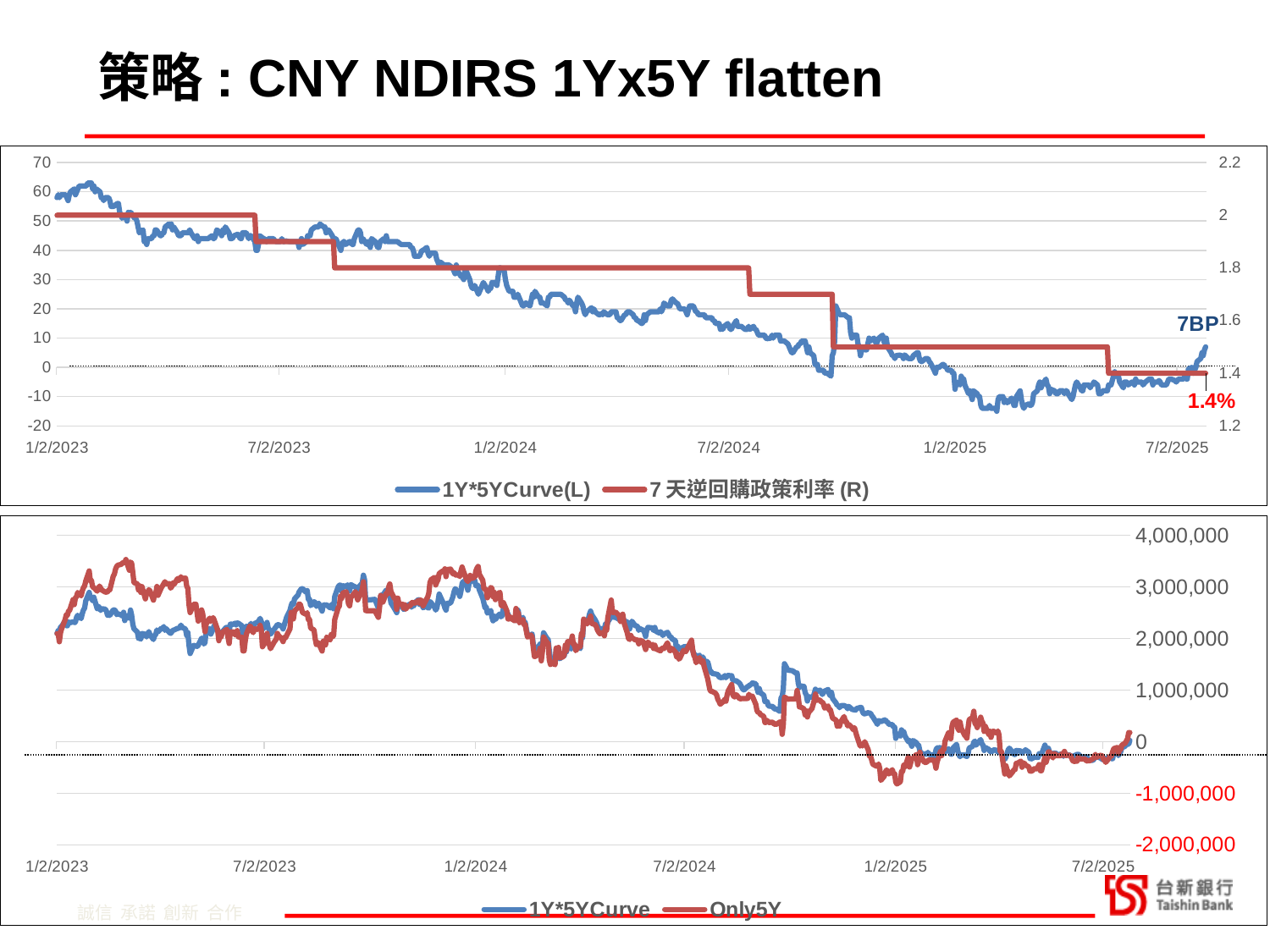

策略: CNY NDIRS 1Yx5Y flatten

### Chart

| Category | 1Y*5YCurve(L) | 7天逆回購政策利率(R) |
|---|---|---|
| 44928 | 57.999999999999964 | 2.0 |
| 44929 | 58.999999999999986 | 2.0 |
| 44930 | 58.00000000000001 | 2.0 |
| 44931 | 59.00000000000003 | 2.0 |
| 44932 | 58.999999999999986 | 2.0 |
| 44935 | 58.999999999999986 | 2.0 |
| 44936 | 57.999999999999964 | 2.0 |
| 44937 | 56.999999999999986 | 2.0 |
| 44938 | 58.999999999999986 | 2.0 |
| 44939 | 60.00000000000001 | 2.0 |
| 44942 | 61.00000000000003 | 2.0 |
| 44943 | 59.00000000000003 | 2.0 |
| 44944 | 60.00000000000001 | 2.0 |
| 44945 | 60.999999999999986 | 2.0 |
| 44946 | 62.000000000000014 | 2.0 |
| 44949 | 62.000000000000014 | 2.0 |
| 44950 | 62.000000000000014 | 2.0 |
| 44951 | 62.000000000000014 | 2.0 |
| 44952 | 62.000000000000014 | 2.0 |
| 44953 | 62.999999999999986 | 2.0 |
| 44956 | 63.000000000000036 | 2.0 |
| 44957 | 61.00000000000003 | 2.0 |
| 44958 | 62.000000000000014 | 2.0 |
| 44959 | 60.00000000000001 | 2.0 |
| 44960 | 60.999999999999986 | 2.0 |
| 44963 | 60.00000000000001 | 2.0 |
| 44964 | 58.00000000000001 | 2.0 |
| 44965 | 58.00000000000001 | 2.0 |
| 44966 | 57.00000000000003 | 2.0 |
| 44967 | 58.00000000000001 | 2.0 |
| 44970 | 58.00000000000001 | 2.0 |
| 44971 | 57.00000000000003 | 2.0 |
| 44972 | 55.00000000000003 | 2.0 |
| 44973 | 54.999999999999986 | 2.0 |
| 44974 | 54.999999999999986 | 2.0 |
| 44977 | 56.00000000000001 | 2.0 |
| 44978 | 56.00000000000001 | 2.0 |
| 44979 | 52.99999999999998 | 2.0 |
| 44980 | 52.0 | 2.0 |
| 44981 | 51.00000000000002 | 2.0 |
| 44984 | 52.0 | 2.0 |
| 44985 | 50.0 | 2.0 |
| 44986 | 53.00000000000003 | 2.0 |
| 44987 | 52.0 | 2.0 |
| 44988 | 52.99999999999998 | 2.0 |
| 44991 | 50.99999999999998 | 2.0 |
| 44992 | 50.99999999999998 | 2.0 |
| 44993 | 50.0 | 2.0 |
| 44994 | 48.0 | 2.0 |
| 44995 | 46.0 | 2.0 |
| 44998 | 46.99999999999997 | 2.0 |
| 44999 | 42.99999999999997 | 2.0 |
| 45000 | 42.99999999999997 | 2.0 |
| 45001 | 41.99999999999999 | 2.0 |
| 45002 | 43.99999999999999 | 2.0 |
| 45005 | 43.99999999999999 | 2.0 |
| 45006 | 45.000000000000014 | 2.0 |
| 45007 | 44.99999999999997 | 2.0 |
| 45008 | 46.99999999999997 | 2.0 |
| 45009 | 47.00000000000002 | 2.0 |
| 45012 | 45.000000000000014 | 2.0 |
| 45013 | 44.99999999999997 | 2.0 |
| 45014 | 46.0 | 2.0 |
| 45015 | 46.0 | 2.0 |
| 45016 | 48.0 | 2.0 |
| 45019 | 48.99999999999998 | 2.0 |
| 45020 | 48.0 | 2.0 |
| 45021 | 49.00000000000002 | 2.0 |
| 45022 | 46.99999999999997 | 2.0 |
| 45023 | 48.0 | 2.0 |
| 45026 | 46.0 | 2.0 |
| 45027 | 44.99999999999997 | 2.0 |
| 45028 | 44.99999999999997 | 2.0 |
| 45029 | 45.000000000000014 | 2.0 |
| 45030 | 46.0 | 2.0 |
| 45033 | 46.0 | 2.0 |
| 45034 | 46.0 | 2.0 |
| 45035 | 46.0 | 2.0 |
| 45036 | 47.00000000000002 | 2.0 |
| 45037 | 46.0 | 2.0 |
| 45040 | 43.99999999999999 | 2.0 |
| 45041 | 43.99999999999999 | 2.0 |
| 45042 | 44.99999999999997 | 2.0 |
| 45043 | 42.99999999999997 | 2.0 |
| 45044 | 43.99999999999999 | 2.0 |
| 45047 | 43.99999999999999 | 2.0 |
| 45048 | 43.99999999999999 | 2.0 |
| 45049 | 43.99999999999999 | 2.0 |
| 45050 | 43.99999999999999 | 2.0 |
| 45051 | 43.99999999999999 | 2.0 |
| 45054 | 45.000000000000014 | 2.0 |
| 45055 | 43.99999999999999 | 2.0 |
| 45056 | 43.99999999999999 | 2.0 |
| 45057 | 45.000000000000014 | 2.0 |
| 45058 | 46.99999999999997 | 2.0 |
| 45061 | 46.0 | 2.0 |
| 45062 | 44.99999999999997 | 2.0 |
| 45063 | 46.99999999999997 | 2.0 |
| 45064 | 46.0 | 2.0 |
| 45065 | 48.0 | 2.0 |
| 45068 | 46.0 | 2.0 |
| 45069 | 43.99999999999999 | 2.0 |
| 45070 | 43.99999999999999 | 2.0 |
| 45071 | 44.20000000000002 | 2.0 |
| 45072 | 45.000000000000014 | 2.0 |
| 45075 | 45.50000000000001 | 2.0 |
| 45076 | 44.99999999999997 | 2.0 |
| 45077 | 43.99999999999999 | 2.0 |
| 45078 | 44.00000000000004 | 2.0 |
| 45079 | 46.0 | 2.0 |
| 45082 | 46.0 | 2.0 |
| 45083 | 45.000000000000014 | 2.0 |
| 45084 | 43.99999999999999 | 2.0 |
| 45085 | 45.000000000000014 | 2.0 |
| 45086 | 45.000000000000014 | 2.0 |
| 45089 | 43.000000000000014 | 2.0 |
| 45090 | 40.000000000000036 | 1.9 |
| 45091 | 40.000000000000036 | 1.9 |
| 45092 | 42.000000000000036 | 1.9 |
| 45093 | 45.000000000000014 | 1.9 |
| 45096 | 43.99999999999999 | 1.9 |
| 45097 | 43.99999999999999 | 1.9 |
| 45098 | 42.99999999999997 | 1.9 |
| 45099 | 42.99999999999997 | 1.9 |
| 45100 | 43.99999999999999 | 1.9 |
| 45103 | 43.99999999999999 | 1.9 |
| 45104 | 43.99999999999999 | 1.9 |
| 45105 | 43.50000000000001 | 1.9 |
| 45106 | 43.000000000000014 | 1.9 |
| 45107 | 43.000000000000014 | 1.9 |
| 45110 | 43.000000000000014 | 1.9 |
| 45111 | 43.99999999999999 | 1.9 |
| 45112 | 43.000000000000014 | 1.9 |
| 45113 | 43.000000000000014 | 1.9 |
| 45114 | 43.23999999999999 | 1.9 |
| 45117 | 43.000000000000014 | 1.9 |
| 45118 | 43.000000000000014 | 1.9 |
| 45119 | 43.000000000000014 | 1.9 |
| 45120 | 43.000000000000014 | 1.9 |
| 45121 | 43.000000000000014 | 1.9 |
| 45124 | 43.000000000000014 | 1.9 |
| 45125 | 41.000000000000014 | 1.9 |
| 45126 | 43.000000000000014 | 1.9 |
| 45127 | 44.00000000000004 | 1.9 |
| 45128 | 41.99999999999999 | 1.9 |
| 45131 | 43.000000000000014 | 1.9 |
| 45132 | 44.99999999999997 | 1.9 |
| 45133 | 45.000000000000014 | 1.9 |
| 45134 | 45.000000000000014 | 1.9 |
| 45135 | 47.00000000000002 | 1.9 |
| 45138 | 48.0 | 1.9 |
| 45139 | 48.0 | 1.9 |
| 45140 | 48.0 | 1.9 |
| 45141 | 48.00000000000002 | 1.9 |
| 45142 | 49.0 | 1.9 |
| 45145 | 48.0 | 1.9 |
| 45146 | 48.0 | 1.9 |
| 45147 | 46.00000000000002 | 1.9 |
| 45148 | 47.0 | 1.9 |
| 45149 | 47.00000000000002 | 1.9 |
| 45152 | 44.99999999999999 | 1.9 |
| 45153 | 44.000000000000014 | 1.9 |
| 45154 | 43.000000000000014 | 1.8 |
| 45155 | 43.99999999999999 | 1.8 |
| 45156 | 42.99999999999999 | 1.8 |
| 45159 | 40.000000000000014 | 1.8 |
| 45160 | 42.000000000000014 | 1.8 |
| 45161 | 43.000000000000014 | 1.8 |
| 45162 | 42.99999999999999 | 1.8 |
| 45163 | 42.000000000000014 | 1.8 |
| 45166 | 42.99999999999999 | 1.8 |
| 45167 | 43.000000000000014 | 1.8 |
| 45168 | 41.99999999999999 | 1.8 |
| 45169 | 42.000000000000014 | 1.8 |
| 45170 | 44.000000000000014 | 1.8 |
| 45173 | 47.00000000000002 | 1.8 |
| 45174 | 47.00000000000002 | 1.8 |
| 45175 | 46.00000000000004 | 1.8 |
| 45176 | 43.000000000000014 | 1.8 |
| 45177 | 44.00000000000004 | 1.8 |
| 45180 | 41.99999999999999 | 1.8 |
| 45181 | 43.000000000000014 | 1.8 |
| 45182 | 42.000000000000036 | 1.8 |
| 45183 | 41.000000000000014 | 1.8 |
| 45184 | 43.99999999999999 | 1.8 |
| 45187 | 43.000000000000014 | 1.8 |
| 45188 | 41.99999999999999 | 1.8 |
| 45189 | 41.000000000000014 | 1.8 |
| 45190 | 41.000000000000014 | 1.8 |
| 45191 | 43.000000000000014 | 1.8 |
| 45194 | 44.00000000000004 | 1.8 |
| 45195 | 43.000000000000014 | 1.8 |
| 45196 | 45.000000000000014 | 1.8 |
| 45197 | 43.000000000000014 | 1.8 |
| 45198 | 43.000000000000014 | 1.8 |
| 45201 | 43.000000000000014 | 1.8 |
| 45202 | 43.000000000000014 | 1.8 |
| 45203 | 43.000000000000014 | 1.8 |
| 45204 | 43.000000000000014 | 1.8 |
| 45205 | 43.000000000000014 | 1.8 |
| 45208 | 41.99999999999999 | 1.8 |
| 45209 | 42.000000000000036 | 1.8 |
| 45210 | 41.99999999999999 | 1.8 |
| 45211 | 42.000000000000036 | 1.8 |
| 45212 | 42.000000000000036 | 1.8 |
| 45215 | 42.000000000000036 | 1.8 |
| 45216 | 41.000000000000014 | 1.8 |
| 45217 | 40.99999999999997 | 1.8 |
| 45218 | 39.99999999999999 | 1.8 |
| 45219 | 37.999999999999986 | 1.8 |
| 45222 | 37.999999999999986 | 1.8 |
| 45223 | 37.999999999999986 | 1.8 |
| 45224 | 39.000000000000014 | 1.8 |
| 45225 | 39.99999999999999 | 1.8 |
| 45226 | 39.99999999999999 | 1.8 |
| 45229 | 41.000000000000014 | 1.8 |
| 45230 | 39.000000000000014 | 1.8 |
| 45231 | 37.999999999999986 | 1.8 |
| 45232 | 39.000000000000014 | 1.8 |
| 45233 | 39.000000000000014 | 1.8 |
| 45236 | 39.000000000000014 | 1.8 |
| 45237 | 37.000000000000014 | 1.8 |
| 45238 | 36.00000000000003 | 1.8 |
| 45239 | 35.00000000000001 | 1.8 |
| 45240 | 36.00000000000003 | 1.8 |
| 45243 | 35.00000000000001 | 1.8 |
| 45244 | 35.00000000000001 | 1.8 |
| 45245 | 35.00000000000001 | 1.8 |
| 45246 | 35.00000000000001 | 1.8 |
| 45247 | 35.00000000000001 | 1.8 |
| 45250 | 33.999999999999986 | 1.8 |
| 45251 | 33.00000000000001 | 1.8 |
| 45252 | 31.999999999999986 | 1.8 |
| 45253 | 35.00000000000001 | 1.8 |
| 45254 | 33.00000000000001 | 1.8 |
| 45257 | 31.000000000000007 | 1.8 |
| 45258 | 31.000000000000007 | 1.8 |
| 45259 | 29.999999999999982 | 1.8 |
| 45260 | 33.00000000000001 | 1.8 |
| 45261 | 33.00000000000001 | 1.8 |
| 45264 | 30.00000000000003 | 1.8 |
| 45265 | 27.99999999999998 | 1.8 |
| 45266 | 27.0 | 1.8 |
| 45267 | 27.0 | 1.8 |
| 45268 | 27.99999999999998 | 1.8 |
| 45271 | 25.0 | 1.8 |
| 45272 | 26.00000000000002 | 1.8 |
| 45273 | 27.0 | 1.8 |
| 45274 | 27.99999999999998 | 1.8 |
| 45275 | 29.000000000000004 | 1.8 |
| 45278 | 27.0 | 1.8 |
| 45279 | 25.99999999999998 | 1.8 |
| 45280 | 27.0 | 1.8 |
| 45281 | 27.0 | 1.8 |
| 45282 | 29.000000000000004 | 1.8 |
| 45285 | 29.000000000000004 | 1.8 |
| 45286 | 27.99999999999998 | 1.8 |
| 45287 | 31.000000000000007 | 1.8 |
| 45288 | 34.00000000000001 | 1.8 |
| 45289 | 34.00000000000001 | 1.8 |
| 45292 | 32.999999999999986 | 1.8 |
| 45293 | 30.00000000000003 | 1.8 |
| 45294 | 27.99999999999998 | 1.8 |
| 45295 | 27.0 | 1.8 |
| 45296 | 26.00000000000002 | 1.8 |
| 45299 | 25.99999999999998 | 1.8 |
| 45300 | 23.99999999999998 | 1.8 |
| 45301 | 23.99999999999998 | 1.8 |
| 45302 | 24.00000000000002 | 1.8 |
| 45303 | 25.0 | 1.8 |
| 45306 | 21.999999999999975 | 1.8 |
| 45307 | 20.999999999999996 | 1.8 |
| 45308 | 20.999999999999996 | 1.8 |
| 45309 | 22.00000000000002 | 1.8 |
| 45310 | 22.00000000000002 | 1.8 |
| 45313 | 20.999999999999996 | 1.8 |
| 45314 | 23.0 | 1.8 |
| 45315 | 25.0 | 1.8 |
| 45316 | 23.99999999999998 | 1.8 |
| 45317 | 25.99999999999998 | 1.8 |
| 45320 | 24.00000000000002 | 1.8 |
| 45321 | 24.00000000000002 | 1.8 |
| 45322 | 22.00000000000002 | 1.8 |
| 45323 | 21.999999999999996 | 1.8 |
| 45324 | 22.00000000000002 | 1.8 |
| 45327 | 20.999999999999996 | 1.8 |
| 45328 | 24.0 | 1.8 |
| 45329 | 24.0 | 1.8 |
| 45330 | 25.00000000000002 | 1.8 |
| 45331 | 25.00000000000002 | 1.8 |
| 45334 | 25.00000000000002 | 1.8 |
| 45335 | 25.00000000000002 | 1.8 |
| 45336 | 25.00000000000002 | 1.8 |
| 45337 | 25.00000000000002 | 1.8 |
| 45338 | 25.00000000000002 | 1.8 |
| 45341 | 24.0 | 1.8 |
| 45342 | 23.00000000000002 | 1.8 |
| 45343 | 23.00000000000002 | 1.8 |
| 45344 | 21.999999999999996 | 1.8 |
| 45345 | 23.00000000000002 | 1.8 |
| 45348 | 21.000000000000018 | 1.8 |
| 45349 | 21.000000000000018 | 1.8 |
| 45350 | 18.999999999999993 | 1.8 |
| 45351 | 21.999999999999996 | 1.8 |
| 45352 | 24.0 | 1.8 |
| 45355 | 21.999999999999996 | 1.8 |
| 45356 | 21.000000000000018 | 1.8 |
| 45357 | 18.999999999999993 | 1.8 |
| 45358 | 18.000000000000014 | 1.8 |
| 45359 | 19.000000000000018 | 1.8 |
| 45362 | 19.999999999999996 | 1.8 |
| 45363 | 20.399999999999974 | 1.8 |
| 45364 | 19.000000000000018 | 1.8 |
| 45365 | 19.999999999999996 | 1.8 |
| 45366 | 19.000000000000018 | 1.8 |
| 45369 | 18.000000000000014 | 1.8 |
| 45370 | 17.999999999999993 | 1.8 |
| 45371 | 18.399999999999995 | 1.8 |
| 45372 | 17.999999999999993 | 1.8 |
| 45373 | 18.999999999999993 | 1.8 |
| 45376 | 18.000000000000014 | 1.8 |
| 45377 | 18.000000000000014 | 1.8 |
| 45378 | 18.000000000000014 | 1.8 |
| 45379 | 18.999999999999993 | 1.8 |
| 45380 | 18.999999999999993 | 1.8 |
| 45383 | 19.000000000000018 | 1.8 |
| 45384 | 17.000000000000014 | 1.8 |
| 45385 | 17.000000000000014 | 1.8 |
| 45386 | 15.999999999999993 | 1.8 |
| 45387 | 15.999999999999993 | 1.8 |
| 45390 | 17.999999999999993 | 1.8 |
| 45391 | 17.999999999999993 | 1.8 |
| 45392 | 19.000000000000018 | 1.8 |
| 45393 | 19.000000000000018 | 1.8 |
| 45394 | 19.000000000000018 | 1.8 |
| 45397 | 17.999999999999993 | 1.8 |
| 45398 | 17.000000000000014 | 1.8 |
| 45399 | 17.000000000000014 | 1.8 |
| 45400 | 15.999999999999993 | 1.8 |
| 45401 | 15.999999999999993 | 1.8 |
| 45404 | 15.000000000000014 | 1.8 |
| 45405 | 15.379999999999994 | 1.8 |
| 45406 | 17.999999999999993 | 1.8 |
| 45407 | 15.999999999999993 | 1.8 |
| 45408 | 17.999999999999993 | 1.8 |
| 45411 | 19.00000000000004 | 1.8 |
| 45412 | 19.000000000000018 | 1.8 |
| 45413 | 19.000000000000018 | 1.8 |
| 45414 | 19.000000000000018 | 1.8 |
| 45415 | 19.000000000000018 | 1.8 |
| 45418 | 18.999999999999993 | 1.8 |
| 45419 | 19.999999999999996 | 1.8 |
| 45420 | 19.000000000000018 | 1.8 |
| 45421 | 19.999999999999996 | 1.8 |
| 45422 | 21.999999999999996 | 1.8 |
| 45425 | 20.999999999999996 | 1.8 |
| 45426 | 20.999999999999996 | 1.8 |
| 45427 | 20.999999999999996 | 1.8 |
| 45428 | 23.0 | 1.8 |
| 45429 | 23.4 | 1.8 |
| 45432 | 21.999999999999996 | 1.8 |
| 45433 | 21.999999999999996 | 1.8 |
| 45434 | 20.999999999999975 | 1.8 |
| 45435 | 19.999999999999996 | 1.8 |
| 45436 | 19.99999999999997 | 1.8 |
| 45439 | 19.99999999999997 | 1.8 |
| 45440 | 18.99999999999997 | 1.8 |
| 45441 | 17.999999999999993 | 1.8 |
| 45442 | 19.75 | 1.8 |
| 45443 | 20.999999999999996 | 1.8 |
| 45446 | 20.999999999999996 | 1.8 |
| 45447 | 19.999999999999996 | 1.8 |
| 45448 | 18.999999999999993 | 1.8 |
| 45449 | 18.999999999999993 | 1.8 |
| 45450 | 17.99999999999997 | 1.8 |
| 45453 | 17.99999999999997 | 1.8 |
| 45454 | 17.999999999999993 | 1.8 |
| 45455 | 17.999999999999993 | 1.8 |
| 45456 | 16.999999999999993 | 1.8 |
| 45457 | 16.99999999999997 | 1.8 |
| 45460 | 16.99999999999997 | 1.8 |
| 45461 | 16.999999999999993 | 1.8 |
| 45462 | 15.999999999999993 | 1.8 |
| 45463 | 15.999999999999993 | 1.8 |
| 45464 | 14.999999999999968 | 1.8 |
| 45467 | 14.999999999999991 | 1.8 |
| 45468 | 12.99999999999999 | 1.8 |
| 45469 | 13.99999999999999 | 1.8 |
| 45470 | 12.99999999999999 | 1.8 |
| 45471 | 13.99999999999999 | 1.8 |
| 45474 | 14.999999999999968 | 1.8 |
| 45475 | 13.99999999999999 | 1.8 |
| 45476 | 12.99999999999999 | 1.8 |
| 45477 | 12.99999999999999 | 1.8 |
| 45478 | 13.999999999999968 | 1.8 |
| 45481 | 15.999999999999993 | 1.8 |
| 45482 | 13.999999999999968 | 1.8 |
| 45483 | 13.99999999999999 | 1.8 |
| 45484 | 13.99999999999999 | 1.8 |
| 45485 | 13.99999999999999 | 1.8 |
| 45488 | 12.99999999999999 | 1.8 |
| 45489 | 12.99999999999999 | 1.8 |
| 45490 | 12.99999999999999 | 1.8 |
| 45491 | 13.99999999999999 | 1.8 |
| 45492 | 12.99999999999999 | 1.7 |
| 45495 | 13.99999999999999 | 1.7 |
| 45496 | 12.99999999999999 | 1.7 |
| 45497 | 12.99999999999999 | 1.7 |
| 45498 | 12.00000000000001 | 1.7 |
| 45499 | 11.00000000000001 | 1.7 |
| 45502 | 11.00000000000001 | 1.7 |
| 45503 | 11.00000000000001 | 1.7 |
| 45504 | 11.00000000000001 | 1.7 |
| 45505 | 10.000000000000009 | 1.7 |
| 45506 | 9.800000000000008 | 1.7 |
| 45509 | 10.000000000000009 | 1.7 |
| 45510 | 11.00000000000001 | 1.7 |
| 45511 | 10.000000000000009 | 1.7 |
| 45512 | 11.00000000000001 | 1.7 |
| 45513 | 11.00000000000001 | 1.7 |
| 45516 | 10.999999999999988 | 1.7 |
| 45517 | 9.000000000000007 | 1.7 |
| 45518 | 9.000000000000007 | 1.7 |
| 45519 | 9.000000000000007 | 1.7 |
| 45520 | 9.000000000000007 | 1.7 |
| 45523 | 8.000000000000007 | 1.7 |
| 45524 | 7.000000000000006 | 1.7 |
| 45525 | 6.000000000000005 | 1.7 |
| 45526 | 5.000000000000004 | 1.7 |
| 45527 | 5.000000000000004 | 1.7 |
| 45530 | 7.000000000000006 | 1.7 |
| 45531 | 7.000000000000006 | 1.7 |
| 45532 | 8.000000000000007 | 1.7 |
| 45533 | 8.000000000000007 | 1.7 |
| 45534 | 9.000000000000007 | 1.7 |
| 45537 | 9.000000000000007 | 1.7 |
| 45538 | 7.000000000000006 | 1.7 |
| 45539 | 5.000000000000004 | 1.7 |
| 45540 | 7.000000000000006 | 1.7 |
| 45541 | 5.000000000000004 | 1.7 |
| 45544 | 4.0000000000000036 | 1.7 |
| 45545 | 1.0000000000000009 | 1.7 |
| 45546 | 1.0000000000000009 | 1.7 |
| 45547 | 1.0000000000000009 | 1.7 |
| 45548 | -1.0000000000000009 | 1.7 |
| 45551 | -1.0000000000000009 | 1.7 |
| 45552 | -1.0000000000000009 | 1.7 |
| 45553 | -2.0000000000000018 | 1.7 |
| 45554 | -2.0000000000000018 | 1.7 |
| 45555 | -2.0000000000000018 | 1.7 |
| 45558 | -3.0000000000000027 | 1.7 |
| 45559 | 4.0000000000000036 | 1.7 |
| 45560 | 4.999999999999982 | 1.5 |
| 45561 | 8.999999999999986 | 1.5 |
| 45562 | 20.999999999999996 | 1.5 |
| 45565 | 18.000000000000014 | 1.5 |
| 45566 | 18.000000000000014 | 1.5 |
| 45567 | 18.000000000000014 | 1.5 |
| 45568 | 18.000000000000014 | 1.5 |
| 45569 | 18.000000000000014 | 1.5 |
| 45572 | 17.000000000000014 | 1.5 |
| 45573 | 17.000000000000014 | 1.5 |
| 45574 | 12.00000000000001 | 1.5 |
| 45575 | 10.000000000000009 | 1.5 |
| 45576 | 11.00000000000001 | 1.5 |
| 45579 | 11.00000000000001 | 1.5 |
| 45580 | 8.000000000000007 | 1.5 |
| 45581 | 7.000000000000006 | 1.5 |
| 45582 | 4.0000000000000036 | 1.5 |
| 45583 | 6.150000000000011 | 1.5 |
| 45586 | 6.000000000000005 | 1.5 |
| 45587 | 6.000000000000005 | 1.5 |
| 45588 | 8.000000000000007 | 1.5 |
| 45589 | 10.000000000000009 | 1.5 |
| 45590 | 9.000000000000007 | 1.5 |
| 45593 | 10.000000000000009 | 1.5 |
| 45594 | 9.000000000000007 | 1.5 |
| 45595 | 8.000000000000007 | 1.5 |
| 45596 | 9.000000000000007 | 1.5 |
| 45597 | 10.000000000000009 | 1.5 |
| 45600 | 11.00000000000001 | 1.5 |
| 45601 | 9.000000000000007 | 1.5 |
| 45602 | 8.000000000000007 | 1.5 |
| 45603 | 10.000000000000009 | 1.5 |
| 45604 | 7.000000000000006 | 1.5 |
| 45607 | 5.000000000000004 | 1.5 |
| 45608 | 4.0000000000000036 | 1.5 |
| 45609 | 4.0000000000000036 | 1.5 |
| 45610 | 3.0000000000000027 | 1.5 |
| 45611 | 4.0000000000000036 | 1.5 |
| 45614 | 4.200000000000004 | 1.5 |
| 45615 | 4.0000000000000036 | 1.5 |
| 45616 | 4.0000000000000036 | 1.5 |
| 45617 | 3.0000000000000027 | 1.5 |
| 45618 | 4.25000000000002 | 1.5 |
| 45621 | 3.0000000000000027 | 1.5 |
| 45622 | 3.0000000000000027 | 1.5 |
| 45623 | 3.0000000000000027 | 1.5 |
| 45624 | 2.9999999999999805 | 1.5 |
| 45625 | 3.9999999999999813 | 1.5 |
| 45628 | 5.000000000000004 | 1.5 |
| 45629 | 5.000000000000004 | 1.5 |
| 45630 | 3.0000000000000027 | 1.5 |
| 45631 | 2.0000000000000018 | 1.5 |
| 45632 | 2.0000000000000018 | 1.5 |
| 45635 | 3.0000000000000027 | 1.5 |
| 45636 | 3.0000000000000027 | 1.5 |
| 45637 | 3.0000000000000027 | 1.5 |
| 45638 | 2.0000000000000018 | 1.5 |
| 45639 | 1.4999999999999902 | 1.5 |
| 45642 | -1.0000000000000009 | 1.5 |
| 45643 | -2.0000000000000018 | 1.5 |
| 45644 | 0.0 | 1.5 |
| 45645 | 0.0 | 1.5 |
| 45646 | 0.0 | 1.5 |
| 45649 | 1.0000000000000009 | 1.5 |
| 45650 | 1.0000000000000009 | 1.5 |
| 45651 | 0.0 | 1.5 |
| 45652 | 0.0 | 1.5 |
| 45653 | -1.0000000000000009 | 1.5 |
| 45656 | -1.0000000000000009 | 1.5 |
| 45657 | -2.0000000000000018 | 1.5 |
| 45658 | -2.0000000000000018 | 1.5 |
| 45659 | -7.500000000000018 | 1.5 |
| 45660 | -5.000000000000004 | 1.5 |
| 45663 | -6.000000000000005 | 1.5 |
| 45664 | -3.0000000000000027 | 1.5 |
| 45665 | -4.0000000000000036 | 1.5 |
| 45666 | -4.0000000000000036 | 1.5 |
| 45667 | -6.000000000000005 | 1.5 |
| 45670 | -9.000000000000007 | 1.5 |
| 45671 | -8.000000000000007 | 1.5 |
| 45672 | -9.499999999999996 | 1.5 |
| 45673 | -11.00000000000001 | 1.5 |
| 45674 | -8.000000000000007 | 1.5 |
| 45677 | -9.000000000000007 | 1.5 |
| 45678 | -10.000000000000009 | 1.5 |
| 45679 | -10.000000000000009 | 1.5 |
| 45680 | -12.99999999999999 | 1.5 |
| 45681 | -13.99999999999999 | 1.5 |
| 45684 | -13.99999999999999 | 1.5 |
| 45685 | -13.99999999999999 | 1.5 |
| 45686 | -13.99999999999999 | 1.5 |
| 45687 | -12.99999999999999 | 1.5 |
| 45688 | -13.99999999999999 | 1.5 |
| 45691 | -13.99999999999999 | 1.5 |
| 45692 | -13.99999999999999 | 1.5 |
| 45693 | -14.999999999999991 | 1.5 |
| 45694 | -11.00000000000001 | 1.5 |
| 45695 | -10.000000000000009 | 1.5 |
| 45698 | -9.999999999999986 | 1.5 |
| 45699 | -11.99999999999999 | 1.5 |
| 45700 | -10.999999999999988 | 1.5 |
| 45701 | -11.99999999999999 | 1.5 |
| 45702 | -11.99999999999999 | 1.5 |
| 45705 | -10.500000000000021 | 1.5 |
| 45706 | -11.5 | 1.5 |
| 45707 | -12.99999999999999 | 1.5 |
| 45708 | -13.00000000000001 | 1.5 |
| 45709 | -10.000000000000009 | 1.5 |
| 45712 | -8.000000000000007 | 1.5 |
| 45713 | -11.00000000000001 | 1.5 |
| 45714 | -13.00000000000001 | 1.5 |
| 45715 | -14.000000000000012 | 1.5 |
| 45716 | -13.00000000000001 | 1.5 |
| 45719 | -12.5 | 1.5 |
| 45720 | -12.99999999999999 | 1.5 |
| 45721 | -12.99999999999999 | 1.5 |
| 45722 | -12.00000000000001 | 1.5 |
| 45723 | -9.000000000000007 | 1.5 |
| 45726 | -8.000000000000007 | 1.5 |
| 45727 | -6.000000000000005 | 1.5 |
| 45728 | -5.000000000000004 | 1.5 |
| 45729 | -7.000000000000006 | 1.5 |
| 45730 | -6.000000000000005 | 1.5 |
| 45733 | -4.0000000000000036 | 1.5 |
| 45734 | -6.000000000000005 | 1.5 |
| 45735 | -6.500000000000017 | 1.5 |
| 45736 | -9.000000000000007 | 1.5 |
| 45737 | -7.499999999999996 | 1.5 |
| 45740 | -8.000000000000007 | 1.5 |
| 45741 | -9.000000000000007 | 1.5 |
| 45742 | -8.999999999999986 | 1.5 |
| 45743 | -8.999999999999986 | 1.5 |
| 45744 | -8.000000000000007 | 1.5 |
| 45747 | -7.999999999999985 | 1.5 |
| 45748 | -9.000000000000007 | 1.5 |
| 45749 | -7.999999999999985 | 1.5 |
| 45750 | -8.000000000000007 | 1.5 |
| 45751 | -9.000000000000007 | 1.5 |
| 45754 | -11.00000000000001 | 1.5 |
| 45755 | -10.000000000000009 | 1.5 |
| 45756 | -8.000000000000007 | 1.5 |
| 45757 | -6.000000000000005 | 1.5 |
| 45758 | -5.000000000000004 | 1.5 |
| 45761 | -7.000000000000006 | 1.5 |
| 45762 | -8.000000000000007 | 1.5 |
| 45763 | -8.000000000000007 | 1.5 |
| 45764 | -6.000000000000005 | 1.5 |
| 45765 | -6.000000000000005 | 1.5 |
| 45768 | -6.000000000000005 | 1.5 |
| 45769 | -7.000000000000006 | 1.5 |
| 45770 | -6.000000000000005 | 1.5 |
| 45771 | -6.000000000000005 | 1.5 |
| 45772 | -5.000000000000004 | 1.5 |
| 45775 | -6.000000000000005 | 1.5 |
| 45776 | -9.000000000000007 | 1.5 |
| 45777 | -9.000000000000007 | 1.5 |
| 45778 | -9.000000000000007 | 1.5 |
| 45779 | -8.000000000000007 | 1.5 |
| 45782 | -8.000000000000007 | 1.5 |
| 45783 | -8.000000000000007 | 1.5 |
| 45784 | -6.000000000000005 | 1.4 |
| 45785 | -6.000000000000005 | 1.4 |
| 45786 | -6.000000000000005 | 1.4 |
| 45789 | -1.4999999999999902 | 1.4 |
| 45790 | -3.0000000000000027 | 1.4 |
| 45791 | -3.0000000000000027 | 1.4 |
| 45792 | -3.0000000000000027 | 1.4 |
| 45793 | -5.000000000000004 | 1.4 |
| 45796 | -7.000000000000006 | 1.4 |
| 45797 | -5.000000000000004 | 1.4 |
| 45798 | -5.000000000000004 | 1.4 |
| 45799 | -5.000000000000004 | 1.4 |
| 45800 | -6.000000000000005 | 1.4 |
| 45803 | -5.000000000000004 | 1.4 |
| 45804 | -5.000000000000004 | 1.4 |
| 45805 | -6.000000000000005 | 1.4 |
| 45806 | -4.0000000000000036 | 1.4 |
| 45807 | -5.000000000000004 | 1.4 |
| 45810 | -5.000000000000004 | 1.4 |
| 45811 | -5.000000000000004 | 1.4 |
| 45812 | -6.000000000000005 | 1.4 |
| 45813 | -5.499999999999994 | 1.4 |
| 45814 | -5.000000000000004 | 1.4 |
| 45817 | -4.0000000000000036 | 1.4 |
| 45818 | -4.0000000000000036 | 1.4 |
| 45819 | -4.0000000000000036 | 1.4 |
| 45820 | -6.000000000000005 | 1.4 |
| 45821 | -5.000000000000004 | 1.4 |
| 45824 | -5.000000000000004 | 1.4 |
| 45825 | -4.499999999999993 | 1.4 |
| 45826 | -5.000000000000004 | 1.4 |
| 45827 | -6.000000000000005 | 1.4 |
| 45828 | -6.000000000000005 | 1.4 |
| 45831 | -6.000000000000005 | 1.4 |
| 45832 | -5.000000000000004 | 1.4 |
| 45833 | -4.0000000000000036 | 1.4 |
| 45834 | -3.9999999999999813 | 1.4 |
| 45835 | -4.0000000000000036 | 1.4 |
| 45838 | -4.499999999999993 | 1.4 |
| 45839 | -5.000000000000004 | 1.4 |
| 45840 | -4.499999999999993 | 1.4 |
| 45841 | -4.0000000000000036 | 1.4 |
| 45842 | -4.0000000000000036 | 1.4 |
| 45845 | -4.0000000000000036 | 1.4 |
| 45846 | -3.0000000000000027 | 1.4 |
| 45847 | -4.0000000000000036 | 1.4 |
| 45848 | -4.0000000000000036 | 1.4 |
| 45849 | -0.5000000000000115 | 1.4 |
| 45852 | 0.0 | 1.4 |
| 45853 | -2.0000000000000018 | 1.4 |
| 45854 | -1.0000000000000009 | 1.4 |
| 45855 | 0.0 | 1.4 |
| 45856 | 2.0000000000000018 | 1.4 |
| 45859 | 3.0000000000000027 | 1.4 |
| 45860 | 5.000000000000004 | 1.4 |
| 45861 | 4.0000000000000036 | 1.4 |
| 45862 | 6.0 | 1.4 |
| 45863 | 7.0 | 1.4 |

### Chart

| Category | 1Y*5YCurve | Only5Y |
|---|---|---|
| 44928 | 2096729.3893129735 | 2095805.4961832059 |
| 44929 | 2154996.564885493 | 2090400.9160305343 |
| 44930 | 2082725.9541984727 | 1937406.4122137416 |
| 44931 | 2225878.6259541963 | 2112032.3664122145 |
| 44932 | 2235603.81679389 | 2190505.6488549607 |
| 44935 | 2341787.0229007597 | 2364856.7938931305 |
| 44936 | 2251794.6564885466 | 2459788.0916030533 |
| 44937 | 2246313.7404580135 | 2451116.3358778623 |
| 44938 | 2325168.702290075 | 2531421.679389313 |
| 44939 | 2303741.221374045 | 2547269.0076335873 |
| 44942 | 2325176.335877864 | 2754352.977099237 |
| 44943 | 2306893.8931297716 | 2657894.961832062 |
| 44944 | 2316313.7404580144 | 2787116.3358778628 |
| 44945 | 2411161.068702287 | 2812490.3816793887 |
| 44946 | 2449725.9541984717 | 2893406.41221374 |
| 44949 | 2387443.511450379 | 2828948.3969465643 |
| 44950 | 2484817.557251907 | 2924581.9847328253 |
| 44951 | 2552825.1908396934 | 2987513.2824427485 |
| 44952 | 2589405.3435114473 | 3018291.9083969463 |
| 44953 | 2729130.534351143 | 3112765.1908396957 |
| 44956 | 2895138.1679389295 | 3311696.488549619 |
| 44957 | 2781542.748091603 | 3119055.267175574 |
| 44958 | 2786680.1526717558 | 3127818.6259541977 |
| 44959 | 2736512.2137404587 | 2999330.0763358776 |
| 44960 | 2803149.6183206104 | 2991693.435114504 |
| 44963 | 2579722.1374045787 | 2919540.763358778 |
| 44964 | 2626806.106870229 | 2967785.0381679377 |
| 44965 | 2593080.916030534 | 3017311.755725191 |
| 44966 | 2546210.687022903 | 2979143.816793894 |
| 44967 | 2575912.9770992384 | 2940823.20610687 |
| 44970 | 2571279.389312979 | 2901525.496183207 |
| 44971 | 2531561.8320610705 | 2901983.5114503824 |
| 44972 | 2452355.7251908425 | 2902838.4732824434 |
| 44973 | 2451493.1297709923 | 2943601.8320610686 |
| 44974 | 2450577.099236641 | 2943846.106870229 |
| 44977 | 2556279.3893129774 | 3209525.4961832073 |
| 44978 | 2554844.2748091593 | 3250441.5267175576 |
| 44979 | 2534546.1832061047 | 3347054.351145038 |
| 44980 | 2463393.511450383 | 3396428.3969465652 |
| 44981 | 2482240.8396946583 | 3421802.4427480926 |
| 44984 | 2455088.1679389323 | 3439176.488549619 |
| 44985 | 2434790.4580152677 | 3464855.877862596 |
| 44986 | 2509630.152671756 | 3475298.625954199 |
| 44987 | 2348256.1068702284 | 3467665.0381679386 |
| 44988 | 2447966.0305343512 | 3532275.7251908393 |
| 44991 | 2392424.045801527 | 3324153.587786259 |
| 44992 | 2552996.5648854948 | 3484000.9160305345 |
| 44993 | 2452996.564885495 | 3460000.9160305355 |
| 44994 | 2276996.5648854957 | 3284000.9160305355 |
| 44995 | 2189851.5267175566 | 3084306.2595419856 |
| 44998 | 2126706.488549615 | 3060611.603053435 |
| 44999 | 2004416.4122137374 | 2941222.2900763364 |
| 45000 | 2006126.3358778595 | 3021832.977099237 |
| 45001 | 1989263.740458011 | 2894596.3358778628 |
| 45002 | 2097828.625954194 | 3007512.366412215 |
| 45005 | 2082393.511450378 | 2768428.3969465657 |
| 45006 | 2031530.9160305297 | 2873191.7557251924 |
| 45007 | 2089523.2824427423 | 2898260.4580152673 |
| 45008 | 2134660.6870228946 | 2947023.8167938944 |
| 45009 | 2074950.763358776 | 2922413.129770994 |
| 45012 | 1980675.954198469 | 2744886.4122137413 |
| 45013 | 2058095.8015267109 | 2866107.7862595436 |
| 45014 | 2081782.8244274775 | 2869924.5801526727 |
| 45015 | 2166156.8702290026 | 3009558.167938933 |
| 45016 | 2130133.969465643 | 2836764.2748091626 |
| 45019 | 2199263.740458009 | 2990596.3358778628 |
| 45020 | 2193034.7328244247 | 3022657.4045801535 |
| 45021 | 2233034.7328244243 | 3062657.404580155 |
| 45022 | 2159034.7328244243 | 3102657.404580154 |
| 45023 | 2193317.1755725173 | 3063115.41984733 |
| 45026 | 2114454.5801526704 | 3063878.778625956 |
| 45027 | 2100164.5038167904 | 2976489.465648854 |
| 45028 | 2129530.9160305313 | 3009191.7557251914 |
| 45029 | 2161240.8396946546 | 3081802.442748093 |
| 45030 | 2164950.7633587765 | 3050413.129770994 |
| 45033 | 2198660.6870228974 | 3163023.816793894 |
| 45034 | 2193798.091603051 | 3123787.175572519 |
| 45035 | 2221790.458015264 | 3156855.877862596 |
| 45036 | 2258927.862595417 | 3197619.2366412235 |
| 45037 | 2216065.2671755687 | 3158382.5954198483 |
| 45040 | 2183355.038167934 | 3172374.656488551 |
| 45041 | 2057752.290076333 | 3018199.389312978 |
| 45042 | 2116653.0534351105 | 2972092.5190839693 |
| 45043 | 1866355.3435114468 | 2653771.908396947 |
| 45044 | 1709546.1832061042 | 2503054.3511450393 |
| 45047 | 1866111.0687022873 | 2663970.38167939 |
| 45048 | 1862675.9541984713 | 2664886.412213741 |
| 45049 | 1859240.8396946562 | 2665802.4427480916 |
| 45050 | 1847805.7251908383 | 2506718.4732824424 |
| 45051 | 1869067.175572518 | 2338915.419847329 |
| 45054 | 2008494.6564885492 | 2555068.0916030533 |
| 45055 | 1965349.6183206087 | 2475373.435114504 |
| 45056 | 1895006.1068702268 | 2291465.0381679395 |
| 45057 | 1924662.595419847 | 2131556.6412213743 |
| 45058 | 2191006.1068702266 | 2283465.038167939 |
| 45061 | 2189006.1068702294 | 2395465.0381679395 |
| 45062 | 2086090.0763358783 | 2331709.3129770993 |
| 45063 | 2132601.526717556 | 2380106.259541984 |
| 45064 | 2190711.450381679 | 2403116.9465648853 |
| 45065 | 2256708.3969465643 | 2357144.4274809174 |
| 45068 | 2170021.374045802 | 2157327.6335877865 |
| 45069 | 2083448.8549618325 | 1957480.3053435122 |
| 45070 | 2121219.847328246 | 2109541.3740458004 |
| 45071 | 2094748.8549618346 | 2031480.3053435117 |
| 45072 | 2127731.2977099274 | 2117938.3206106876 |
| 45075 | 2207441.221374048 | 2162549.007633588 |
| 45076 | 2217494.65648855 | 2175068.091603053 |
| 45077 | 2178804.5801526722 | 2025278.7786259528 |
| 45078 | 2130685.496183209 | 1904350.5343511454 |
| 45079 | 2278570.992366414 | 2128381.068702289 |
| 45082 | 2277769.465648856 | 2128594.8091603043 |
| 45083 | 2297654.961832065 | 2072625.3435114496 |
| 45084 | 2262112.97709924 | 2112503.2061068686 |
| 45085 | 2302227.4809160344 | 2152472.6717557246 |
| 45086 | 2296800.0000000033 | 2032320.0000000005 |
| 45089 | 2250570.9923664173 | 2024381.068702289 |
| 45090 | 2061769.4656488607 | 1760594.8091603052 |
| 45091 | 2060395.4198473338 | 1760961.2213740456 |
| 45092 | 2176166.4122137455 | 1953022.290076336 |
| 45093 | 2236166.412213746 | 2089022.290076335 |
| 45096 | 2235479.3893129826 | 2241205.4961832045 |
| 45097 | 2293418.320610692 | 2225755.1145038153 |
| 45098 | 2249128.2442748128 | 2146365.801526716 |
| 45099 | 2215181.679389315 | 2114884.8854961814 |
| 45100 | 2288899.236641225 | 2186426.8702290067 |
| 45103 | 2320044.2748091607 | 2178121.5267175566 |
| 45104 | 2351471.7557251905 | 2210274.198473282 |
| 45105 | 2390319.083969467 | 2255648.244274809 |
| 45106 | 2330021.3740458027 | 2165327.6335877874 |
| 45107 | 2181143.511450382 | 1840228.396946565 |
| 45110 | 2238555.725190839 | 1946518.4732824438 |
| 45111 | 2312838.1679389295 | 2098976.488549619 |
| 45112 | 2202891.6030534343 | 1915495.5725190851 |
| 45113 | 2169746.5648854976 | 1883800.916030535 |
| 45114 | 2083263.0534351133 | 1802692.51908397 |
| 45117 | 2171288.5496183205 | 1923923.053435115 |
| 45118 | 2203174.045801527 | 1955953.5877862596 |
| 45119 | 2234372.5190839693 | 1988167.328244275 |
| 45120 | 2270258.0152671756 | 2100197.8625954203 |
| 45121 | 2268258.0152671756 | 2060197.862595421 |
| 45124 | 2234487.022900764 | 1988136.7938931298 |
| 45125 | 2185914.5038167937 | 1940289.465648855 |
| 45126 | 2264998.4732824424 | 2020533.7404580154 |
| 45127 | 2332425.9541984745 | 2012686.4122137418 |
| 45128 | 2409853.435114503 | 2052839.0839694652 |
| 45131 | 2545853.4351145052 | 2188839.083969466 |
| 45132 | 2638311.450381679 | 2508716.946564884 |
| 45133 | 2694593.8931297725 | 2453174.961832061 |
| 45134 | 2658761.83206107 | 2381663.511450382 |
| 45135 | 2771044.2748091626 | 2534121.526717557 |
| 45138 | 2842242.7480916036 | 2606335.267175571 |
| 45139 | 2905441.221374046 | 2670549.0076335864 |
| 45140 | 2935441.2213740465 | 2662549.0076335873 |
| 45141 | 2967726.7175572524 | 2580979.5419847337 |
| 45142 | 2965899.2366412207 | 2502426.8702290077 |
| 45145 | 2897502.290076336 | 2469999.389312977 |
| 45146 | 2930761.832061068 | 2501663.511450382 |
| 45147 | 2757334.3511450393 | 2365510.839694657 |
| 45148 | 2766021.3740457995 | 2373327.633587786 |
| 45149 | 2637624.4274809165 | 2204900.152671756 |
| 45152 | 2713570.9923664117 | 2164381.0687022894 |
| 45153 | 2698372.51908397 | 1996167.328244275 |
| 45154 | 2624029.0076335883 | 1884258.93129771 |
| 45155 | 2663570.9923664103 | 1924381.0687022896 |
| 45156 | 2684425.954198472 | 1908686.41221374 |
| 45159 | 2531395.419847328 | 1756961.2213740458 |
| 45160 | 2646593.8931297706 | 1949174.9618320616 |
| 45161 | 2652135.877862595 | 1917297.0992366415 |
| 45162 | 2650021.3740457995 | 1877327.633587786 |
| 45163 | 2652311.4503816785 | 2028716.9465648863 |
| 45166 | 2594593.8931297697 | 1973174.9618320607 |
| 45167 | 2657158.778625953 | 2078090.992366413 |
| 45168 | 2613151.145038164 | 2039159.694656489 |
| 45169 | 2577082.442748091 | 2048778.015267176 |
| 45170 | 2816158.778625952 | 2370090.9923664136 |
| 45173 | 3001128.2442748076 | 2594365.801526719 |
| 45174 | 3033586.2595419833 | 2626243.6641221386 |
| 45175 | 3036044.2748091584 | 2818121.5267175594 |
| 45176 | 2920273.2824427458 | 2778060.4580152677 |
| 45177 | 3023471.755725188 | 2882274.198473285 |
| 45180 | 3008899.236641218 | 2906426.8702290086 |
| 45181 | 3041639.6946564866 | 2826762.7480916046 |
| 45182 | 2964494.6564885476 | 2675068.0916030556 |
| 45183 | 2924151.1450381656 | 2635159.6946564894 |
| 45184 | 3045006.1068702266 | 2795465.0381679395 |
| 45187 | 3010433.587786258 | 2875617.7099236646 |
| 45188 | 3002372.5190839674 | 2908167.3282442754 |
| 45189 | 2958654.9618320614 | 2828625.343511451 |
| 45190 | 2952937.4045801535 | 2749083.3587786257 |
| 45191 | 2999219.8473282447 | 2797541.3740458013 |
| 45194 | 3075792.3664122135 | 2949388.7022900777 |
| 45195 | 3228107.251908397 | 3101304.7328244275 |
| 45196 | 3143252.2900763354 | 2900999.3893129784 |
| 45197 | 2746053.816793893 | 2540785.648854962 |
| 45198 | 2748343.8931297697 | 2540174.9618320614 |
| 45201 | 2750633.9694656474 | 2539564.2748091607 |
| 45202 | 2752924.0458015255 | 2538953.58778626 |
| 45203 | 2755214.122137402 | 2538342.9007633594 |
| 45204 | 2757504.1984732803 | 2537732.2137404587 |
| 45205 | 2759794.2748091565 | 2537121.5267175585 |
| 45208 | 2590359.160305338 | 2410037.5572519093 |
| 45209 | 2660817.1755725136 | 2593915.4198473305 |
| 45210 | 2825389.6946564815 | 2833762.748091604 |
| 45211 | 2850641.60305343 | 2786495.5725190868 |
| 45212 | 2844580.5343511393 | 2707045.1908396976 |
| 45215 | 2942633.969465643 | 2883564.2748091635 |
| 45216 | 2840916.412213735 | 2860022.290076338 |
| 45217 | 2937542.366412206 | 2996388.7022900777 |
| 45218 | 2844052.2900763312 | 3057799.3893129793 |
| 45219 | 2690901.145038163 | 2910159.69465649 |
| 45222 | 2582824.8091602996 | 2776846.7175572524 |
| 45223 | 2544809.541984726 | 2786984.1221374064 |
| 45224 | 2501649.236641215 | 2565426.8702290095 |
| 45225 | 2632488.9312977036 | 2783869.6183206113 |
| 45226 | 2619962.2137404503 | 2665610.07633588 |
| 45229 | 2651091.984732818 | 2667442.137404582 |
| 45230 | 2564221.7557251835 | 2589274.1984732845 |
| 45231 | 2583008.0152671696 | 2655197.8625954213 |
| 45232 | 2640023.282442743 | 2569060.458015269 |
| 45233 | 2639504.1984732766 | 2609732.2137404596 |
| 45236 | 2671160.6870228946 | 2641823.816793895 |
| 45237 | 2607556.106870223 | 2695265.0381679414 |
| 45238 | 2646122.519083964 | 2699167.3282442777 |
| 45239 | 2635259.923664116 | 2691930.6870229025 |
| 45240 | 2701313.358778621 | 2684449.7709923694 |
| 45243 | 2755824.809160301 | 2740846.7175572533 |
| 45244 | 2660107.251908391 | 2685304.7328244303 |
| 45245 | 2720557.6335877813 | 2750251.2977099265 |
| 45246 | 2684320.9923664085 | 2719381.068702292 |
| 45247 | 2595513.3587786215 | 2635649.7709923685 |
| 45250 | 2639618.702290071 | 2761701.6793893143 |
| 45251 | 2598924.045801524 | 2802953.5877862615 |
| 45252 | 2590801.908396944 | 2876052.8244274817 |
| 45253 | 2718450.763358776 | 3085213.129770994 |
| 45254 | 2694443.12977099 | 3142281.83206107 |
| 45257 | 2607504.1984732836 | 3185732.2137404573 |
| 45258 | 2552328.625954199 | 3038312.366412215 |
| 45259 | 2590237.0229007634 | 3099136.793893129 |
| 45260 | 2715626.335877863 | 3136632.9770992366 |
| 45261 | 2861946.9465648853 | 3259747.4809160316 |
| 45264 | 2715366.793893128 | 3308968.8549618335 |
| 45265 | 2665817.175572514 | 3301915.419847329 |
| 45266 | 2594893.511450379 | 3351228.396946565 |
| 45267 | 2552313.358778622 | 3200449.770992368 |
| 45268 | 2684076.7175572473 | 3337579.541984733 |
| 45271 | 2687840.0763358744 | 3346709.3129771007 |
| 45272 | 2748229.3893129746 | 3300205.4961832077 |
| 45273 | 2809076.7175572487 | 3253579.541984734 |
| 45274 | 2905412.5954198427 | 3278556.6412213743 |
| 45275 | 2967977.480916028 | 3231472.671755726 |
| 45278 | 2890259.923664119 | 3231930.6870229016 |
| 45279 | 2817168.3206106834 | 3200755.1145038167 |
| 45280 | 2917046.1832061047 | 3305854.3511450393 |
| 45281 | 3068466.030534348 | 3387075.725190841 |
| 45282 | 3107145.4198473254 | 3315961.2213740465 |
| 45285 | 3033481.2977099214 | 3132938.320610688 |
| 45286 | 2936209.92366412 | 3108210.6870229007 |
| 45287 | 3058049.6183206085 | 3146653.4351145043 |
| 45288 | 3186583.9694656474 | 3223844.274809161 |
| 45289 | 3111133.587786259 | 3162897.709923665 |
| 45292 | 3132843.511450381 | 3187508.3969465643 |
| 45293 | 3022553.4351145052 | 3308119.083969466 |
| 45294 | 3037118.3206106853 | 3365035.1145038167 |
| 45295 | 3027454.198473281 | 3398012.2137404573 |
| 45296 | 2944812.977099237 | 3247783.206106871 |
| 45299 | 2780515.2671755697 | 3129462.5954198474 |
| 45300 | 2689988.5496183177 | 2971203.0534351147 |
| 45301 | 2591003.81679389 | 2957065.648854961 |
| 45302 | 2616194.6564885485 | 2950348.0916030547 |
| 45303 | 2493049.6183206085 | 2790653.435114505 |
| 45306 | 2543339.694656486 | 2990042.7480916027 |
| 45307 | 2415629.7709923643 | 2973432.0610687016 |
| 45308 | 2343652.6717557237 | 2810225.9541984736 |
| 45309 | 2433942.748091601 | 2897615.2671755734 |
| 45310 | 2368232.824427479 | 2753004.5801526727 |
| 45313 | 2461095.419847326 | 2880241.2213740465 |
| 45314 | 2477667.9389312956 | 2896088.549618321 |
| 45315 | 2421385.4961832026 | 2647630.534351145 |
| 45316 | 2447736.6412213696 | 2630470.2290076334 |
| 45317 | 2582583.9694656446 | 2695844.2748091607 |
| 45320 | 2492858.778625951 | 2537370.992366414 |
| 45321 | 2477988.549618319 | 2379203.0534351156 |
| 45322 | 2396835.877862593 | 2380577.0992366425 |
| 45323 | 2393683.206106867 | 2421951.145038169 |
| 45324 | 2391110.6870228983 | 2382103.8167938944 |
| 45327 | 2347561.0687022866 | 2343050.38167939 |
| 45328 | 2474923.6641221326 | 2582687.022900765 |
| 45329 | 2561778.625954195 | 2518992.3664122145 |
| 45330 | 2536061.0687022875 | 2495450.3816793906 |
| 45331 | 2344061.0687022875 | 2303450.3816793906 |
| 45334 | 2409549.6183206076 | 2367053.4351145052 |
| 45335 | 2314122.137404577 | 2270900.76335878 |
| 45336 | 2313549.6183206076 | 2271053.4351145052 |
| 45337 | 2187267.175572516 | 2142595.4198473296 |
| 45338 | 2077900.763358776 | 2029893.129770994 |
| 45341 | 2049343.5114503778 | 2067908.396946566 |
| 45342 | 2085916.0305343473 | 2027755.7251908411 |
| 45343 | 1896206.1068702252 | 1835145.0381679412 |
| 45344 | 1792213.7404580116 | 1650076.3358778635 |
| 45345 | 1805366.412213737 | 1656702.290076338 |
| 45348 | 1854854.961832058 | 1704305.3435114522 |
| 45349 | 1892572.519083966 | 1815847.3282442768 |
| 45350 | 1686007.6335877827 | 1566931.2977099246 |
| 45351 | 1901152.6717557218 | 1742625.954198474 |
| 45352 | 2112007.6335877837 | 2030931.2977099237 |
| 45355 | 1997488.5496183159 | 1919603.0534351151 |
| 45356 | 1987198.4732824387 | 1912213.7404580167 |
| 45357 | 1770450.381679385 | 1584946.5648854973 |
| 45358 | 1603816.7938931254 | 1497648.854961834 |
| 45359 | 1611870.2290076297 | 1546167.9389312996 |
| 45362 | 1553923.664122133 | 1490687.022900764 |
| 45363 | 1796177.099236637 | 1815206.1068702296 |
| 45364 | 1705916.0305343478 | 1723755.7251908416 |
| 45365 | 1807969.4656488502 | 1828274.8091603066 |
| 45366 | 1607053.4351144992 | 1628519.083969468 |
| 45369 | 1660938.9312977057 | 1644549.618320613 |
| 45370 | 1664083.9694656434 | 1684244.2748091614 |
| 45371 | 1810283.9694656439 | 1872244.2748091621 |
| 45372 | 1742251.9083969418 | 1764732.8244274817 |
| 45373 | 1878190.8396946522 | 1941282.4427480923 |
| 45376 | 1797053.4351144994 | 1932519.0839694683 |
| 45377 | 1892908.3969465597 | 2048824.4274809174 |
| 45378 | 1822763.35877862 | 1885129.7709923682 |
| 45379 | 1829389.3129770942 | 1893496.1832061082 |
| 45380 | 1852244.2748091547 | 1765801.5267175578 |
| 45383 | 1822580.1526717523 | 1854778.6259542007 |
| 45384 | 1805206.1068702259 | 1839145.03816794 |
| 45385 | 2057198.4732824415 | 2096213.740458016 |
| 45386 | 2014335.8778625927 | 2056977.0992366413 |
| 45387 | 2331473.282442746 | 2377740.4580152677 |
| 45390 | 2310099.2366412194 | 2282106.870229008 |
| 45391 | 2372610.687022899 | 2346503.8167938935 |
| 45392 | 2470435.114503816 | 2371083.9694656497 |
| 45393 | 2532374.045801525 | 2435633.5877862605 |
| 45394 | 2462427.48091603 | 2292152.671755726 |
| 45397 | 2360480.9160305327 | 2268671.7557251914 |
| 45398 | 2318648.8549618316 | 2229160.3053435124 |
| 45399 | 2252702.2900763354 | 2165679.389312978 |
| 45400 | 2210068.7022900744 | 2126381.679389313 |
| 45401 | 2176122.1374045787 | 2094900.7633587786 |
| 45404 | 2198175.572519083 | 2119419.847328245 |
| 45405 | 2176699.999999998 | 2053200.0 |
| 45406 | 2282854.96183206 | 2208305.34351145 |
| 45407 | 2231992.366412212 | 2161068.7022900763 |
| 45408 | 2317702.2900763345 | 2401679.3893129774 |
| 45411 | 2431984.732824428 | 2746137.404580154 |
| 45412 | 2417122.1374045797 | 2506900.7633587793 |
| 45413 | 2414030.5343511445 | 2507725.1908396957 |
| 45414 | 2410938.9312977092 | 2508549.618320612 |
| 45415 | 2407847.3282442736 | 2509374.045801528 |
| 45418 | 2369954.19847328 | 2438412.2137404587 |
| 45419 | 2369320.6106870207 | 2327114.5038167946 |
| 45420 | 2390458.0152671738 | 2351877.8625954213 |
| 45421 | 2431022.9007633566 | 2472793.8931297716 |
| 45422 | 2343129.7709923647 | 2313832.0610687025 |
| 45425 | 2321236.641221373 | 2106870.2290076334 |
| 45426 | 2251458.015267174 | 2003877.8625954203 |
| 45427 | 2186022.900763357 | 1980793.8931297706 |
| 45428 | 2263847.328244273 | 2061374.0458015266 |
| 45429 | 2335600.7633587765 | 2015893.129770993 |
| 45432 | 2247610.6870228993 | 1974503.816793894 |
| 45433 | 2245091.603053434 | 1975175.5725190844 |
| 45434 | 2233999.999999998 | 1967999.9999999995 |
| 45435 | 2159480.9160305327 | 1896671.7557251914 |
| 45436 | 2191992.366412211 | 1969068.702290076 |
| 45439 | 2158618.3206106843 | 1937435.1145038167 |
| 45440 | 2113755.7251908374 | 1858198.4732824424 |
| 45441 | 2039465.6488549595 | 1786809.160305344 |
| 45442 | 2168332.061068701 | 1871511.4503816795 |
| 45443 | 2216541.9847328225 | 1932122.1374045808 |
| 45446 | 2209221.374045799 | 1853007.6335877872 |
| 45447 | 2200244.274809158 | 1885801.5267175583 |
| 45448 | 2155267.1755725164 | 1806595.419847329 |
| 45449 | 2216061.068702288 | 1871450.38167939 |
| 45450 | 2140740.4580152635 | 1800335.8778625953 |
| 45453 | 2105305.343511447 | 1769251.9083969467 |
| 45454 | 2131984.732824425 | 1762137.404580153 |
| 45455 | 2101236.6412213715 | 1810870.229007634 |
| 45456 | 2060488.5496183182 | 1811603.0534351151 |
| 45457 | 2087511.4503816753 | 1804396.9465648853 |
| 45460 | 2120305.343511447 | 1917251.9083969465 |
| 45461 | 2082984.7328244252 | 1846137.4045801535 |
| 45462 | 2037296.5648854936 | 1767120.916030535 |
| 45463 | 2033746.9465648837 | 1768067.480916031 |
| 45464 | 1993968.3206106839 | 1809075.1145038165 |
| 45467 | 1957907.2519083945 | 1737624.732824428 |
| 45468 | 1766452.464788727 | 1646812.6760563394 |
| 45469 | 1849555.1167766037 | 1695585.3021929052 |
| 45470 | 1788657.76876448 | 1600357.9283294715 |
| 45471 | 1809760.4207523568 | 1625130.5544660375 |
| 45474 | 1831068.3767159858 | 1771448.432875736 |
| 45475 | 1850171.0287038637 | 1756221.059012303 |
| 45476 | 1839273.68069174 | 1748993.6851488692 |
| 45477 | 1838376.3326796168 | 1789766.3112854355 |
| 45478 | 1845478.9846674923 | 1838538.9374220008 |
| 45481 | 1888786.9406311235 | 1968856.8158316996 |
| 45482 | 1769889.5926189986 | 1777629.4419682657 |
| 45483 | 1700992.2446068765 | 1674402.068104833 |
| 45484 | 1696094.8965947526 | 1635174.694241399 |
| 45485 | 1627197.5485826298 | 1531947.3203779652 |
| 45488 | 1676505.5045462598 | 1630265.1987876636 |
| 45489 | 1609608.1565341363 | 1567037.82492423 |
| 45490 | 1604710.8085220132 | 1527810.4510607964 |
| 45491 | 1641813.4605098895 | 1568583.0771973627 |
| 45492 | 1564916.1124977663 | 1457355.7033339285 |
| 45495 | 1552224.0684613958 | 1227673.581743627 |
| 45496 | 1475326.7204492728 | 1116446.2078801931 |
| 45497 | 1360429.3724371493 | 1005218.8340167598 |
| 45498 | 1363532.024425027 | 973991.4601533264 |
| 45499 | 1322634.676412903 | 974764.0862898928 |
| 45502 | 1311942.6323765332 | 937081.9646995914 |
| 45503 | 1307045.2843644102 | 897854.5908361576 |
| 45504 | 1300147.9363522865 | 818627.2169727237 |
| 45505 | 1257250.5883401635 | 779399.8431092899 |
| 45506 | 1244053.2403280395 | 726172.4692458558 |
| 45509 | 1245661.1962916697 | 782490.3476555548 |
| 45510 | 1282763.8482795462 | 823262.9737921212 |
| 45511 | 1239866.5002674232 | 784035.5999286872 |
| 45512 | 1280969.1522552995 | 904808.2260652537 |
| 45513 | 1282071.8042431762 | 985580.8522018199 |
| 45516 | 1279379.760206805 | 1107898.730611518 |
| 45517 | 1190482.4121946828 | 908671.3567480848 |
| 45518 | 1185585.064182559 | 869443.982884651 |
| 45519 | 1182687.716170436 | 870216.6090212171 |
| 45520 | 1181790.368158313 | 910989.2351577834 |
| 45523 | 1131098.3241219425 | 833307.1135674821 |
| 45524 | 1090200.9761098195 | 834079.7397040483 |
| 45525 | 1049303.6280976958 | 834852.3658406145 |
| 45526 | 1008406.2800855726 | 835624.9919771807 |
| 45527 | 1005508.9320734488 | 836397.618113747 |
| 45530 | 1072816.888037079 | 838715.4965234456 |
| 45531 | 1073919.5400249555 | 919488.1226600121 |
| 45532 | 1107022.1920128325 | 880260.7487965781 |
| 45533 | 1104124.8440007085 | 881033.3749331444 |
| 45534 | 1139227.4959885855 | 881806.0010697106 |
| 45537 | 1122535.451952216 | 724123.8794794092 |
| 45538 | 1037638.1039400921 | 604896.5056159754 |
| 45539 | 956740.7559279689 | 565669.1317525414 |
| 45540 | 1029843.4079158453 | 566441.7578891077 |
| 45541 | 948946.0599037223 | 527214.3840256738 |
| 45544 | 900254.0158673518 | 489532.2624353726 |
| 45545 | 777356.6678552285 | 370304.8885719386 |
| 45546 | 774459.3198431048 | 371077.51470850495 |
| 45547 | 773561.9718309818 | 411850.1408450712 |
| 45548 | 692664.6238188581 | 372622.76698163745 |
| 45551 | 683972.579782488 | 374940.645391336 |
| 45552 | 681075.2317703645 | 375713.27152790234 |
| 45553 | 638177.8837582414 | 336485.8976644685 |
| 45554 | 635280.5357461184 | 337258.52380103467 |
| 45555 | 632383.1877339946 | 338031.14993760095 |
| 45558 | 587691.1436976248 | 380349.0283472996 |
| 45559 | 850793.7956855013 | 381121.6544838659 |
| 45560 | 873896.4476733775 | 141894.28062043188 |
| 45561 | 1032999.099661254 | 342666.9067569984 |
| 45562 | 1512101.7516491313 | 863439.532893565 |
| 45565 | 1387409.7076127618 | 825757.4113032637 |
| 45566 | 1384512.3596006385 | 826530.0374398299 |
| 45567 | 1381615.0115885148 | 827302.6635763962 |
| 45568 | 1378717.6635763918 | 828075.2897129623 |
| 45569 | 1375820.3155642678 | 828847.9158495286 |
| 45572 | 1329128.2715278983 | 831165.7942592273 |
| 45573 | 1334230.9235157752 | 991938.4203957936 |
| 45574 | 1135333.5755036513 | 872711.0465323598 |
| 45575 | 1046436.227491528 | 673483.6726689256 |
| 45576 | 1081538.8794794045 | 674256.298805492 |
| 45579 | 1070846.8354430348 | 636574.1772151907 |
| 45580 | 947949.4874309108 | 517346.8033517569 |
| 45581 | 911052.1394187878 | 598119.429488323 |
| 45582 | 788154.791406664 | 478892.0556248893 |
| 45583 | 871257.443394541 | 565664.6817614557 |
| 45586 | 860565.3993581706 | 641982.5601711544 |
| 45587 | 861668.0513460474 | 722755.1863077206 |
| 45588 | 938770.7033339237 | 803527.8124442869 |
| 45589 | 1017873.3553218008 | 924300.4385808532 |
| 45590 | 970976.0073096777 | 805073.0647174192 |
| 45593 | 1000283.9632733073 | 807390.943127118 |
| 45594 | 957386.6152611843 | 768163.5692636842 |
| 45595 | 916489.2672490606 | 768936.1954002506 |
| 45596 | 949591.9192369375 | 729708.8215368167 |
| 45597 | 980694.5712248138 | 650481.4476733829 |
| 45600 | 1012002.5271884439 | 692799.3260830814 |
| 45601 | 929105.1791763203 | 613571.9522196477 |
| 45602 | 888507.8311641972 | 620344.5783562142 |
| 45603 | 957310.4831520735 | 535117.2044927801 |
| 45604 | 836413.1351399503 | 455889.83062934625 |
| 45607 | 749721.0911035804 | 418207.7090390448 |
| 45608 | 702823.7430914568 | 298980.3351756111 |
| 45609 | 703926.3950793337 | 379752.9613121773 |
| 45610 | 659029.0470672098 | 300525.5874487435 |
| 45611 | 698131.6990550869 | 381298.21358530974 |
| 45614 | 702239.6550187165 | 487616.09199500864 |
| 45615 | 686542.3070065933 | 384388.7181315747 |
| 45616 | 683644.9589944697 | 385161.344268141 |
| 45617 | 638747.6109823466 | 305933.97040470707 |
| 45618 | 684650.2629702237 | 332706.59654127416 |
| 45621 | 625158.2189338531 | 269024.47495097195 |
| 45622 | 620260.8709217301 | 229797.1010875381 |
| 45623 | 619363.5229096063 | 270569.7272241044 |
| 45624 | 612466.1748974819 | 191342.35336067074 |
| 45625 | 643568.8268853588 | 112114.9794972368 |
| 45628 | 662876.7828489899 | -85567.14209306389 |
| 45629 | 661979.4348368661 | -44794.51595649752 |
| 45630 | 581082.086824743 | -84021.88981993141 |
| 45631 | 542184.7388126192 | -43249.26368336506 |
| 45632 | 541287.3908004962 | -2476.6375467988837 |
| 45635 | 562595.3467641259 | -160158.7591371002 |
| 45636 | 553697.9987520027 | -279386.1330005342 |
| 45637 | 550800.650739879 | -278613.50686396786 |
| 45638 | 505903.3027277562 | -357840.88072740176 |
| 45639 | 480005.9547156326 | -437068.2545908357 |
| 45642 | 374313.91067926225 | -474750.37618113693 |
| 45643 | 333416.5626671392 | -473977.75004457077 |
| 45644 | 408519.2146550156 | -433205.1239080045 |
| 45645 | 401621.86664289254 | -512432.4977714384 |
| 45646 | 386724.518630769 | -751659.8716348723 |
| 45649 | 420032.47459439904 | -669341.9932251736 |
| 45650 | 421135.1265822753 | -588569.3670886072 |
| 45651 | 382237.77857015224 | -547796.740952041 |
| 45652 | 377340.4305580286 | -587024.1148154747 |
| 45653 | 334443.0825459056 | -626251.4886789086 |
| 45656 | 329751.0385095356 | -543933.61026921 |
| 45657 | 284853.6904974119 | -623160.9841326437 |
| 45658 | 281956.34248528816 | -622388.3579960774 |
| 45659 | 62058.99447316467 | -781615.7318595113 |
| 45660 | 152161.64646104223 | -820843.1057229452 |
| 45663 | 107469.60242467141 | -778525.2273132463 |
| 45664 | 228572.25441254867 | -577752.6011766801 |
| 45665 | 187674.90640042484 | -576979.9750401137 |
| 45666 | 190777.55838830187 | -456207.3489035475 |
| 45667 | 109880.21037617803 | -495434.7227669812 |
| 45670 | -2811.8336601918854 | -293116.8443572824 |
| 45671 | 22290.81832768442 | -492344.2182207163 |
| 45672 | -33606.529684438254 | -411571.59208415006 |
| 45673 | -89503.87769656238 | -330798.96594758367 |
| 45674 | 21598.77429131465 | -330026.3398110175 |
| 45677 | -21093.269745055193 | -247708.46140131884 |
| 45678 | -71990.61775717887 | -446935.8352647526 |
| 45679 | -70887.96576930201 | -366163.20912818646 |
| 45680 | -179785.31378142495 | -205390.58299162 |
| 45681 | -224682.66179354806 | -284617.95685505396 |
| 45684 | -239374.70582991853 | -402300.07844535523 |
| 45685 | -242272.05384204158 | -401527.4523087891 |
| 45686 | -245169.4018541653 | -400754.8261722228 |
| 45687 | -208066.7498662883 | -359982.20003565657 |
| 45688 | -248964.09787841205 | -359209.5738990903 |
| 45691 | -257656.14191478185 | -356891.6954893917 |
| 45692 | -260553.48992690557 | -356119.06935282535 |
| 45693 | -303450.8379390286 | -395346.44321625924 |
| 45694 | -160348.1859511525 | -514573.8170796932 |
| 45695 | -119245.5339632761 | -393801.1909431268 |
| 45698 | -117937.57799964503 | -191483.31253342796 |
| 45699 | -200834.92601176884 | -270710.68639686174 |
| 45700 | -159732.27402389183 | -149938.06026029546 |
| 45701 | -200629.6220360156 | -149165.43412372912 |
| 45702 | -195526.9700481386 | 11607.192012837157 |
| 45705 | -139219.01408451027 | 173925.0704225352 |
| 45706 | -181116.3620966325 | 154697.69655910175 |
| 45707 | -246013.7101087559 | 55470.32269566844 |
| 45708 | -236911.0581208798 | 296242.9488322339 |
| 45709 | -121808.40613300342 | 377015.5749688003 |
| 45712 | -52500.45016937313 | 419333.453378499 |
| 45713 | -177397.79818149627 | 260106.07951506498 |
| 45714 | -258295.1461936201 | 220878.70565163126 |
| 45715 | -291192.49420574313 | 381651.3317881975 |
| 45716 | -262089.8422178668 | 262423.9579247638 |
| 45719 | -258781.88625423622 | 124741.83633446269 |
| 45720 | -281679.2342663595 | 105514.46247102944 |
| 45721 | -286576.58227848256 | 66287.08860759553 |
| 45722 | -241473.9302906071 | 267059.7147441612 |
| 45723 | -122371.27830272994 | 427832.3408807275 |
| 45726 | -91063.32233910047 | 470150.2192904263 |
| 45727 | -11960.67035122338 | 590922.8454269925 |
| 45728 | 11141.981636653538 | 351695.47156355844 |
| 45729 | -68755.36637547024 | 332468.0977001252 |
| 45730 | -36652.71438759391 | 273240.72383669106 |
| 45733 | 40655.24157603632 | 475558.60224638984 |
| 45734 | -42242.10643608682 | 396331.2283829559 |
| 45735 | -66139.454448211 | 357103.85451952217 |
| 45736 | -172036.80246033362 | 197876.4806560882 |
| 45737 | -112934.15047245688 | 298649.1067926551 |
| 45740 | -148626.19450882712 | 140966.98520235353 |
| 45741 | -186523.5425209502 | 201739.61133891932 |
| 45742 | -195420.89053307305 | 82512.23747548638 |
| 45743 | -194318.23854519674 | 163284.86361205278 |
| 45744 | -157215.5865573206 | 204057.4897486181 |
| 45747 | -167907.6305936896 | 166375.36815831755 |
| 45748 | -206804.97860581422 | 207147.99429488304 |
| 45749 | -175702.32661793637 | 127920.62043144999 |
| 45750 | -194599.6746300609 | -191306.753431984 |
| 45751 | -235497.02264218396 | -190534.12729541783 |
| 45754 | -342189.06667855446 | -628216.2488857193 |
| 45755 | -299086.4146906776 | -467443.6227491532 |
| 45756 | -229983.76270280118 | -546670.9966125869 |
| 45757 | -158881.11071492417 | -585898.3704760207 |
| 45758 | -127778.4587270472 | -665125.7443394547 |
| 45761 | -208470.50276341772 | -582807.8659297558 |
| 45762 | -247367.85077554078 | -542035.2397931897 |
| 45763 | -250265.19878766447 | -541262.6136566233 |
| 45764 | -171162.5467997875 | -420489.9875200571 |
| 45765 | -174059.89481191122 | -419717.3613834908 |
| 45768 | -180751.938848281 | -377399.4829737921 |
| 45769 | -227649.2868604047 | -496626.85683722585 |
| 45770 | -188546.6348725278 | -415854.2307006597 |
| 45771 | -191443.9828846515 | -415081.6045640934 |
| 45772 | -158341.33089677454 | -454308.9784275273 |
| 45775 | -207033.3749331443 | -491991.10001782863 |
| 45776 | -327930.72294526815 | -571218.4738812625 |
| 45777 | -330828.0709573919 | -570445.8477446961 |
| 45778 | -333725.41896951495 | -569673.2216081299 |
| 45779 | -296622.76698163786 | -528900.5954715637 |
| 45782 | -305314.8110180084 | -526582.7170618649 |
| 45783 | -306212.1590301314 | -485810.09092529875 |
| 45784 | -231109.50704225514 | -445037.46478873247 |
| 45785 | -240006.85505437816 | -564264.8386521664 |
| 45786 | -242904.20306650188 | -563492.2125156 |
| 45789 | -67596.24710287104 | -301174.3341059008 |
| 45790 | -132493.5951149953 | -400401.707969335 |
| 45791 | -131390.94312711828 | -319629.08183276874 |
| 45792 | -128288.291139242 | -198856.45569620235 |
| 45793 | -207185.63915136512 | -198083.8295596362 |
| 45796 | -297877.68318773503 | -315765.9511499377 |
| 45797 | -220775.0311998586 | -234993.32501337127 |
| 45798 | -223672.37921198233 | -234220.69887680493 |
| 45799 | -228569.72722410542 | -273448.07274023886 |
| 45800 | -269467.07523622847 | -272675.4466036727 |
| 45803 | -240159.1192725989 | -270357.5681939739 |
| 45804 | -241056.46728472193 | -229584.94205740772 |
| 45805 | -283953.81529684574 | -268812.3159208415 |
| 45806 | -206851.1633089687 | -188039.68978427525 |
| 45807 | -251748.51132109243 | -267267.063647709 |
| 45810 | -260440.55535746226 | -264949.18523801037 |
| 45811 | -263337.903369586 | -264176.559101444 |
| 45812 | -306235.25138170907 | -303403.9329648779 |
| 45813 | -293132.5993938316 | -362631.30682831135 |
| 45814 | -278029.9474059558 | -381858.68069174554 |
| 45817 | -248721.99144232552 | -379540.80228204693 |
| 45818 | -247619.33945444925 | -298768.17614548054 |
| 45819 | -252516.68746657294 | -337995.5500089142 |
| 45820 | -331414.03547869605 | -337222.92387234804 |
| 45821 | -296311.3834908191 | -336450.29773578193 |
| 45824 | -305003.42752718955 | -334132.41932608315 |
| 45825 | -290900.77553931216 | -373359.79318951705 |
| 45826 | -312798.12355143565 | -372587.1670529509 |
| 45827 | -353695.47156355943 | -371814.5409163846 |
| 45828 | -356592.8195756831 | -371041.91477981827 |
| 45831 | -363284.86361205287 | -328724.03637011955 |
| 45832 | -326182.21162417595 | -287951.41023355344 |
| 45833 | -289079.5596362996 | -247178.78409698707 |
| 45834 | -294976.90764842177 | -306406.15796042053 |
| 45835 | -296874.25566054636 | -285633.53182385466 |
| 45838 | -323566.2996969157 | -263315.65341415553 |
| 45839 | -346463.6477090393 | -282543.0272775899 |
| 45840 | -333360.9957211625 | -341770.40114102315 |
| 45841 | -318258.34373328666 | -360997.7750044573 |
| 45842 | -323155.69174540974 | -400225.1488678912 |
| 45845 | -327847.73578178015 | -317907.2704581923 |
| 45846 | -290745.0837939032 | -277134.64432162617 |
| 45847 | -331642.43180602626 | -276362.01818506 |
| 45848 | -330539.77981815 | -195589.39204849358 |
| 45849 | -197437.12783027402 | -134816.76591192768 |
| 45852 | -186129.17186664336 | -112498.88750222858 |
| 45853 | -271026.5198787665 | -231726.26136566256 |
| 45854 | -231923.86789089016 | -150953.63522909617 |
| 45855 | -196821.21590301316 | -150181.00909253 |
| 45856 | -119718.56391513612 | -69408.38295596378 |
| 45859 | -88410.60795150658 | -27090.504546264965 |
| 45860 | -13307.955963630218 | 13682.121590301394 |
| 45861 | -52205.30397575329 | 54454.74772686758 |
| 45862 | -49102.65198787702 | 175227.373863434 |
| 45863 | 24000.00000000003 | 176000.00000000015 |